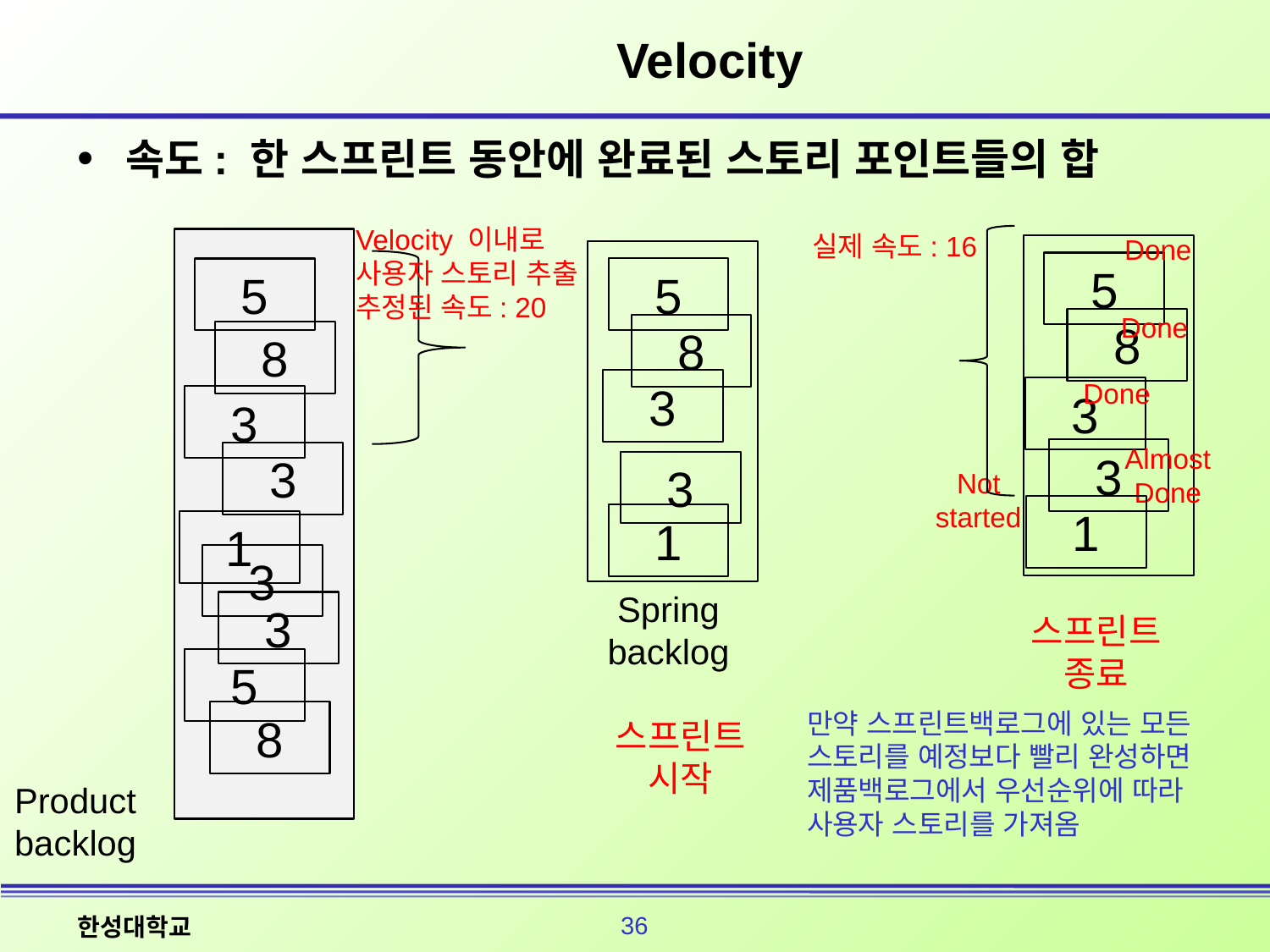

# Velocity
 속도: 한 스프린트 동안에 완료된 스토리 포인트들의 합

Velocity 이내로 사용자 스토리 추출
추정된 속도: 20
실제 속도: 16

Done

5
5
5
Done
8
8
8
3
Done
3
3
Almost Done
3
3
3
Not started
1
1
1
3
Spring backlog
3
스프린트 종료
5
만약 스프린트백로그에 있는 모든 스토리를 예정보다 빨리 완성하면 제품백로그에서 우선순위에 따라 사용자 스토리를 가져옴
8
스프린트 시작
Product backlog